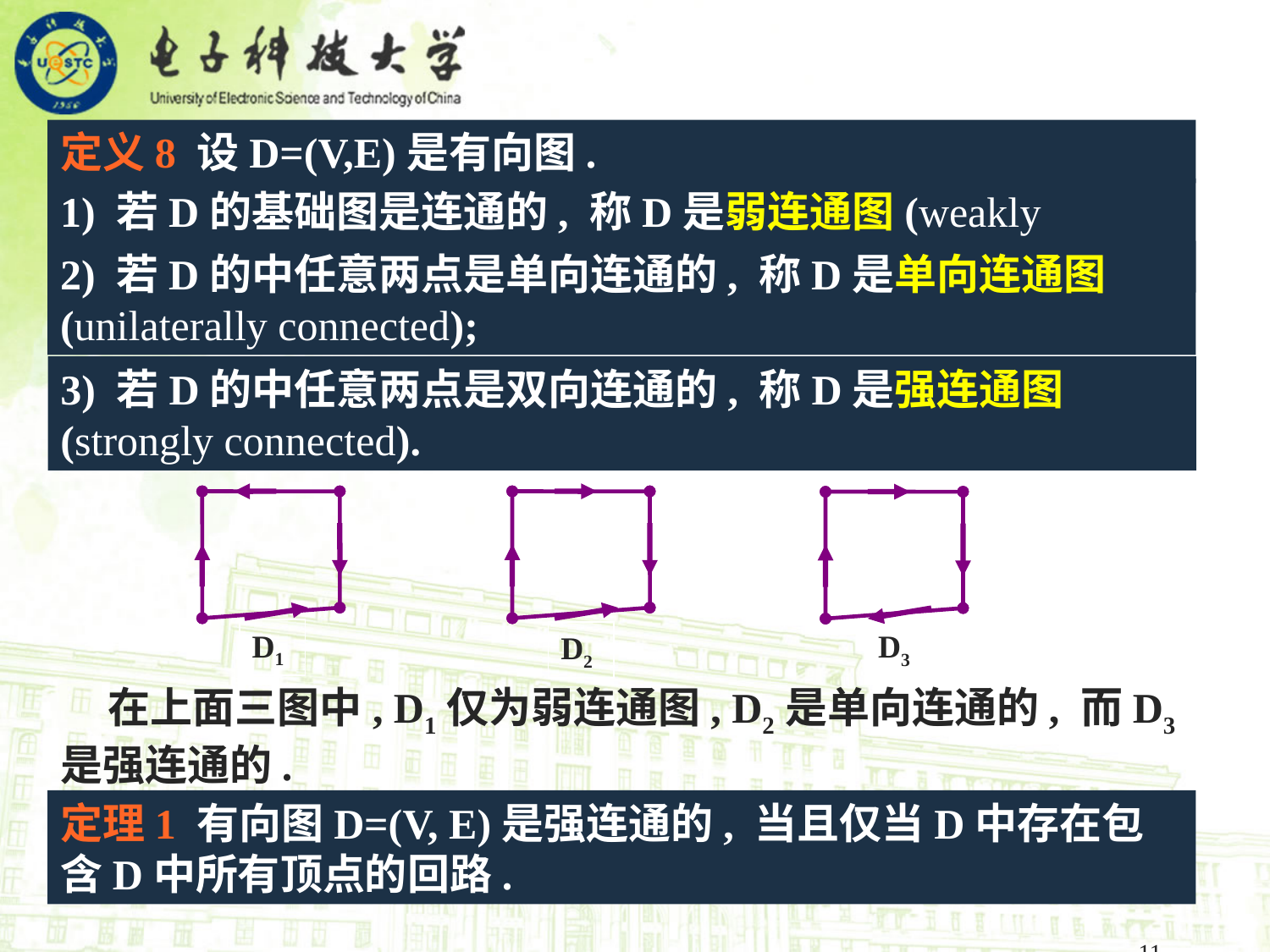

定义8 设D=(V,E)是有向图.
1) 若D的基础图是连通的, 称D是弱连通图(weakly connected);
2) 若D的中任意两点是单向连通的, 称D是单向连通图(unilaterally connected);
3) 若D的中任意两点是双向连通的, 称D是强连通图(strongly connected).

D1

D2

D3
    在上面三图中, D1仅为弱连通图, D2是单向连通的, 而D3是强连通的.
定理1 有向图D=(V, E)是强连通的, 当且仅当D中存在包含D中所有顶点的回路.
11